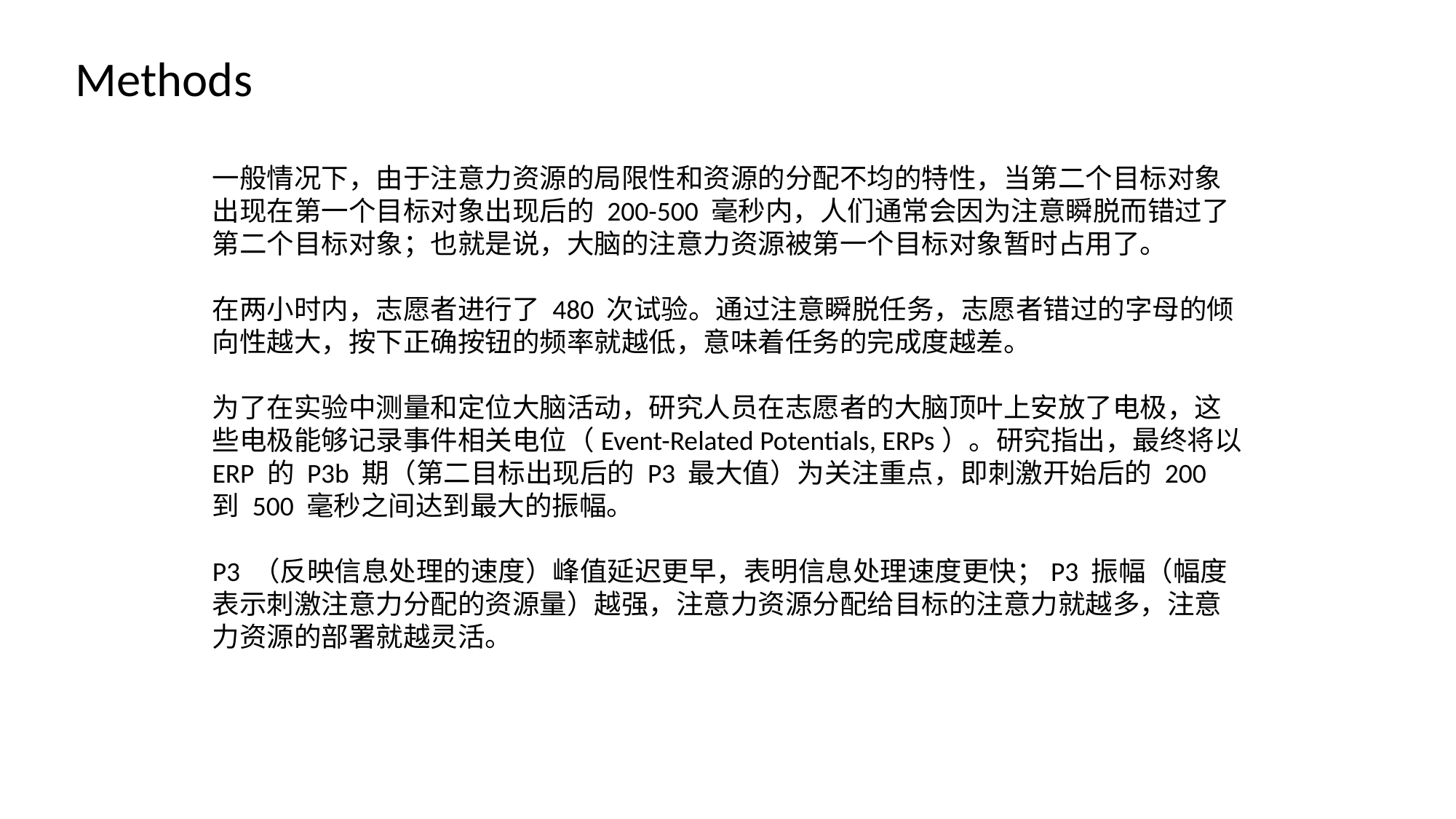

Methods
一般情况下，由于注意力资源的局限性和资源的分配不均的特性，当第二个目标对象出现在第一个目标对象出现后的 200-500 毫秒内，人们通常会因为注意瞬脱而错过了第二个目标对象；也就是说，大脑的注意力资源被第一个目标对象暂时占用了。

在两小时内，志愿者进行了 480 次试验。通过注意瞬脱任务，志愿者错过的字母的倾向性越大，按下正确按钮的频率就越低，意味着任务的完成度越差。

为了在实验中测量和定位大脑活动，研究人员在志愿者的大脑顶叶上安放了电极，这些电极能够记录事件相关电位（Event-Related Potentials, ERPs）。研究指出，最终将以 ERP 的 P3b 期（第二目标出现后的 P3 最大值）为关注重点，即刺激开始后的 200 到 500 毫秒之间达到最大的振幅。

P3 （反映信息处理的速度）峰值延迟更早，表明信息处理速度更快；P3 振幅（幅度表示刺激注意力分配的资源量）越强，注意力资源分配给目标的注意力就越多，注意力资源的部署就越灵活。